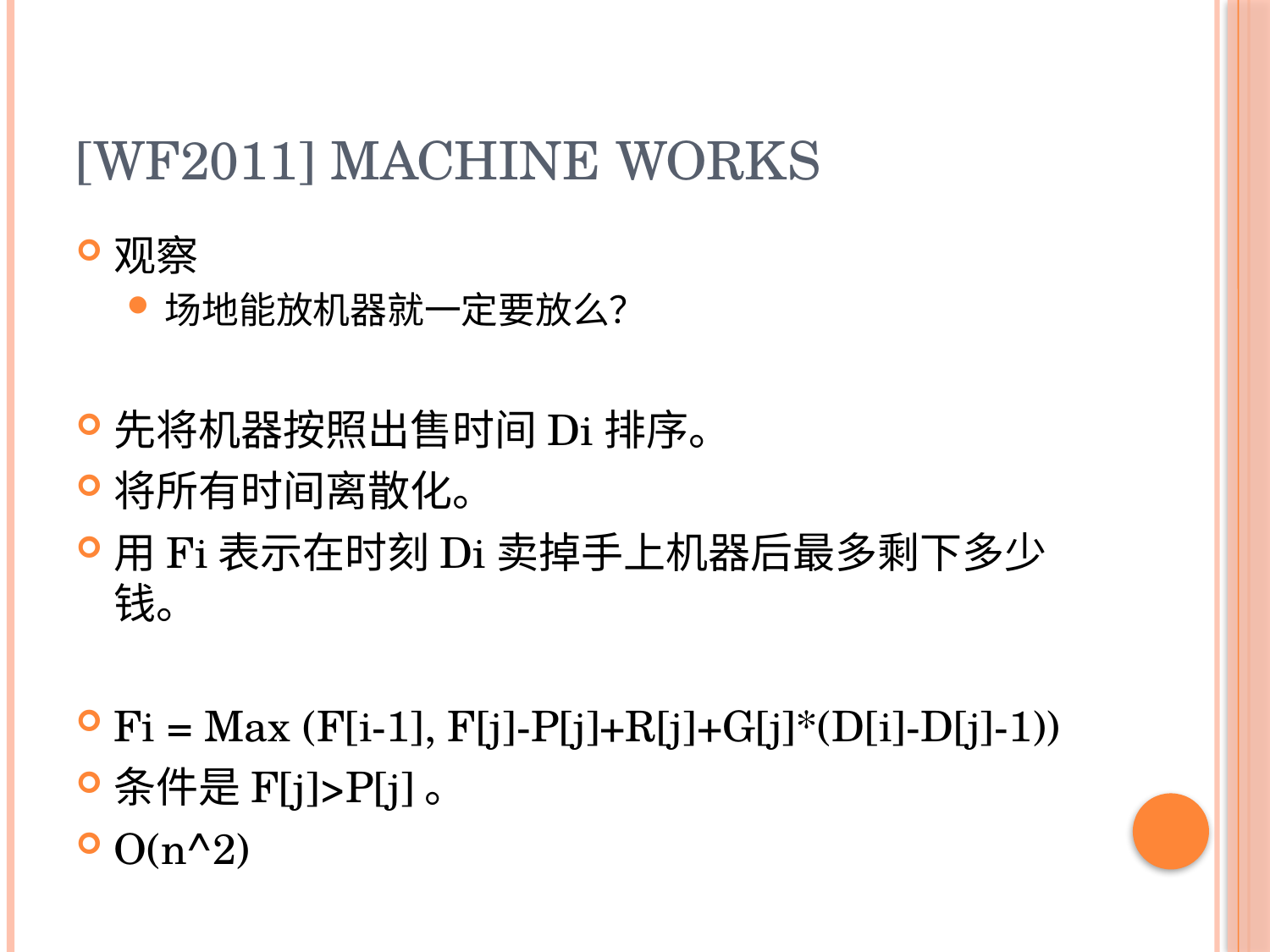

# [WF2011] Machine Works
观察
场地能放机器就一定要放么？

先将机器按照出售时间Di排序。
将所有时间离散化。
用Fi表示在时刻Di卖掉手上机器后最多剩下多少钱。

Fi = Max (F[i-1], F[j]-P[j]+R[j]+G[j]*(D[i]-D[j]-1))
条件是F[j]>P[j]。
O(n^2)